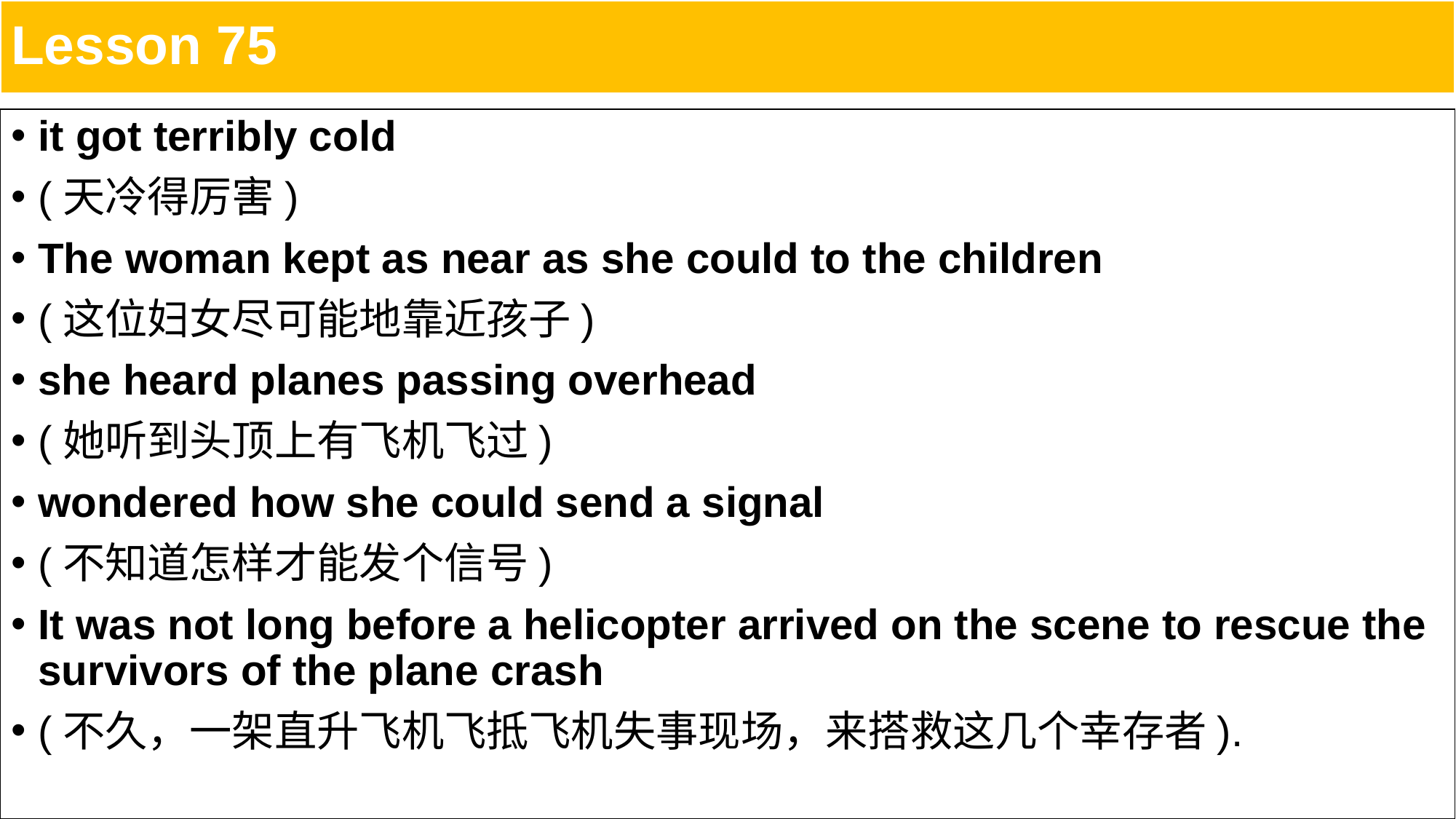

# Lesson 75
it got terribly cold
(天冷得厉害)
The woman kept as near as she could to the children
(这位妇女尽可能地靠近孩子)
she heard planes passing overhead
(她听到头顶上有飞机飞过)
wondered how she could send a signal
(不知道怎样才能发个信号)
It was not long before a helicopter arrived on the scene to rescue the survivors of the plane crash
(不久，一架直升飞机飞抵飞机失事现场，来搭救这几个幸存者).